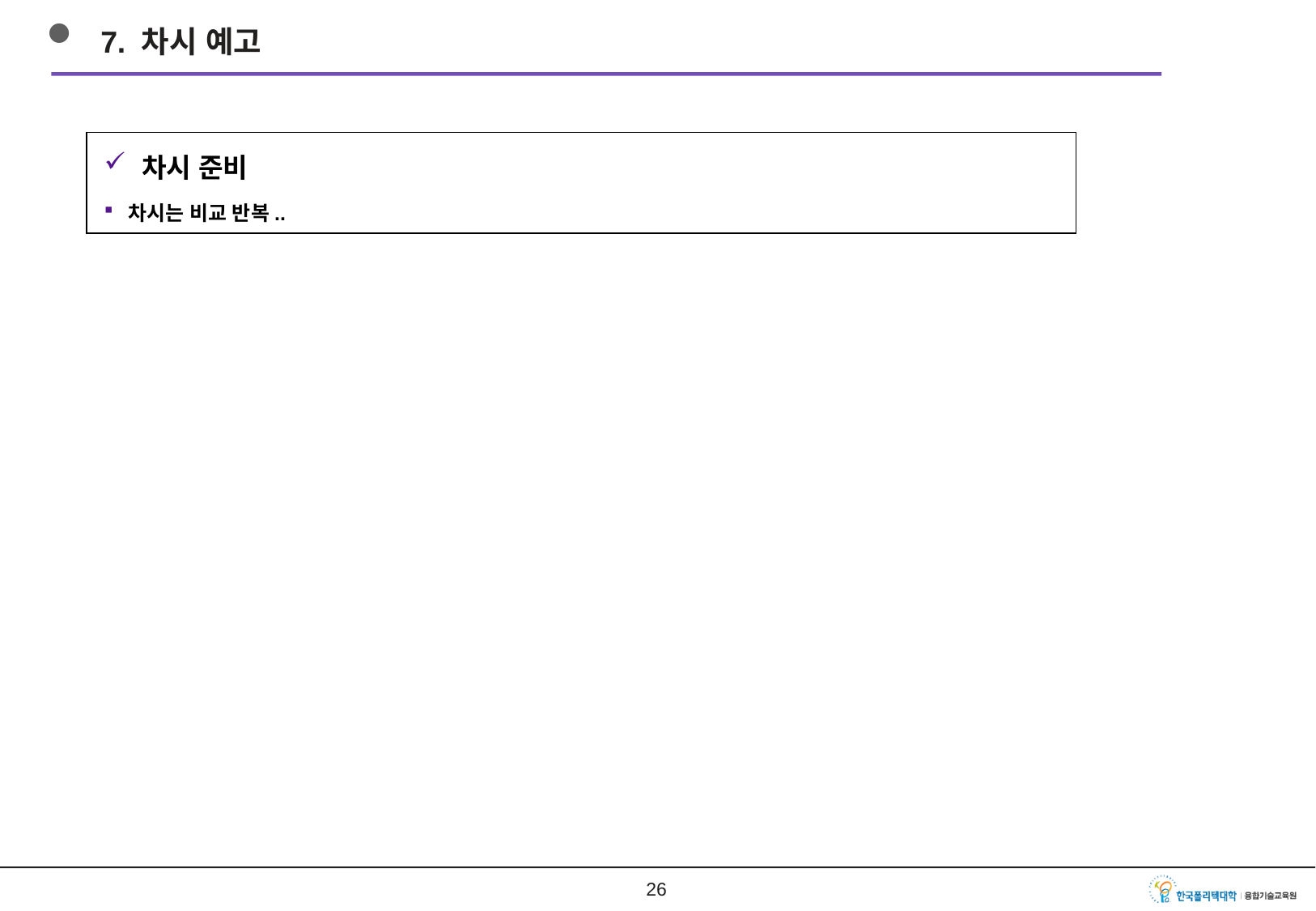

7. 차시 예고
차시 준비
차시는 비교 반복..
26